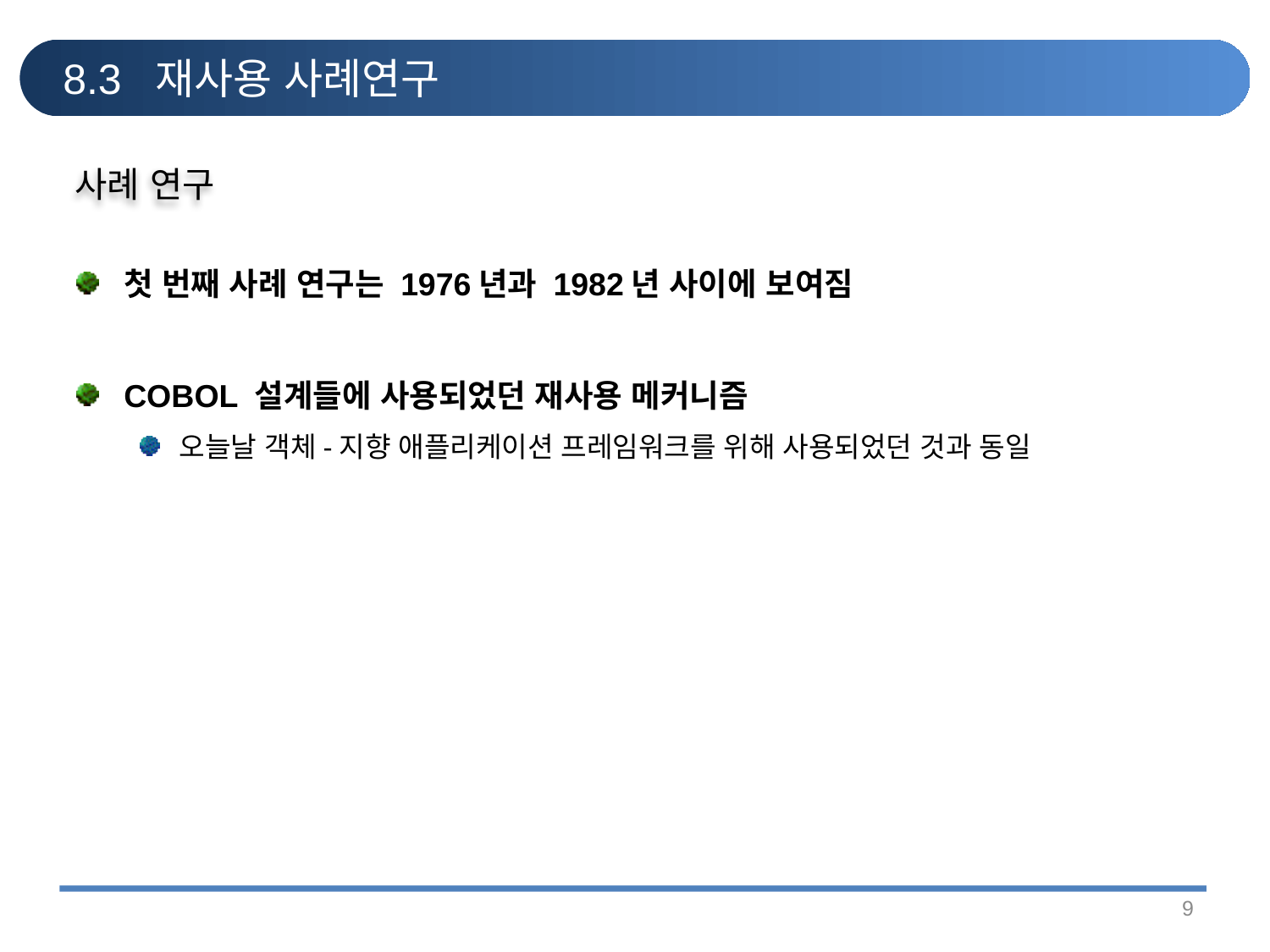

# 8.3  재사용 사례연구
사례 연구
첫 번째 사례 연구는 1976년과 1982년 사이에 보여짐

COBOL 설계들에 사용되었던 재사용 메커니즘
오늘날 객체-지향 애플리케이션 프레임워크를 위해 사용되었던 것과 동일

9